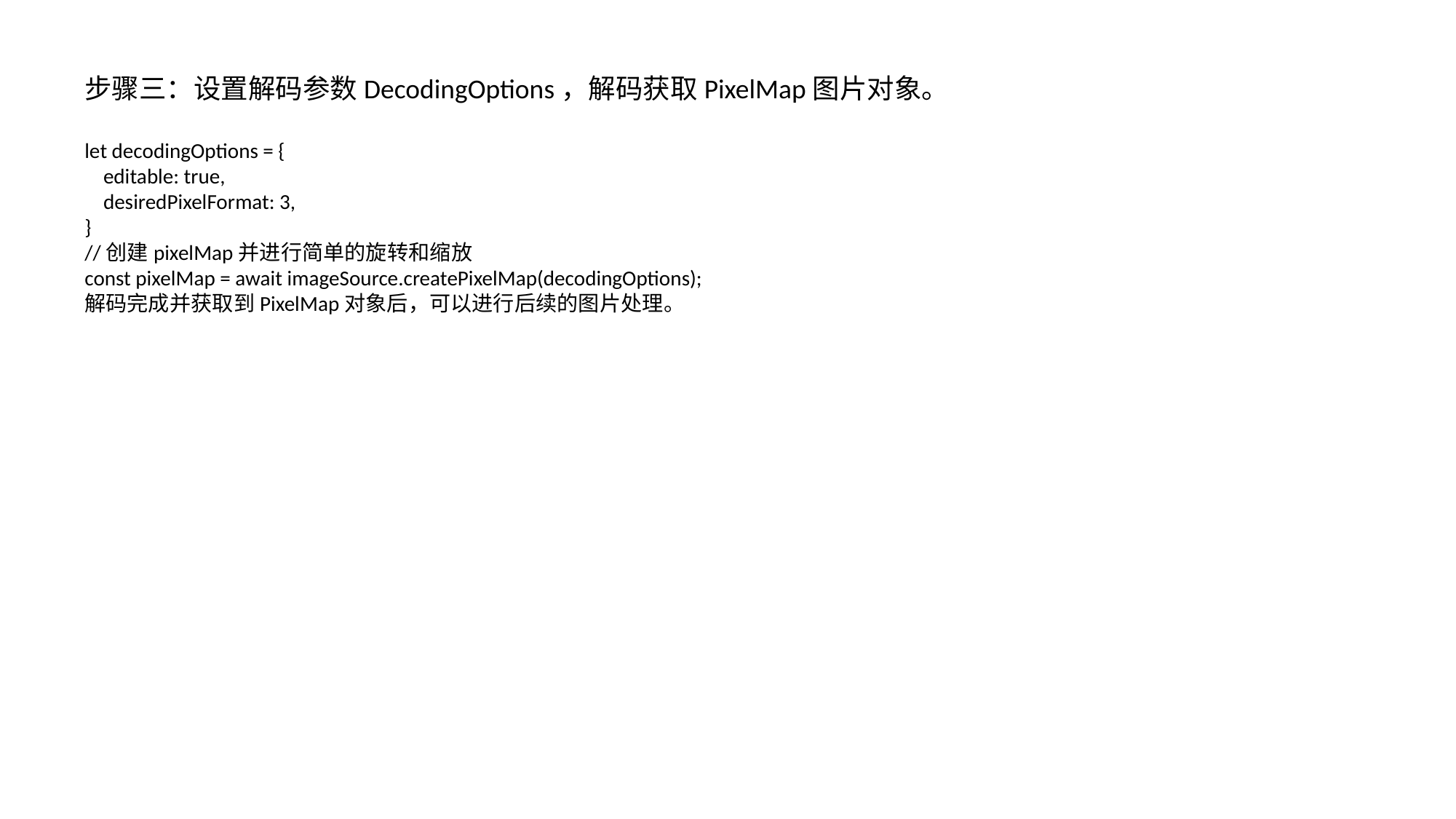

步骤三：设置解码参数DecodingOptions，解码获取PixelMap图片对象。

let decodingOptions = {
    editable: true,
    desiredPixelFormat: 3,
}
//创建pixelMap并进行简单的旋转和缩放
const pixelMap = await imageSource.createPixelMap(decodingOptions);
解码完成并获取到PixelMap对象后，可以进行后续的图片处理。